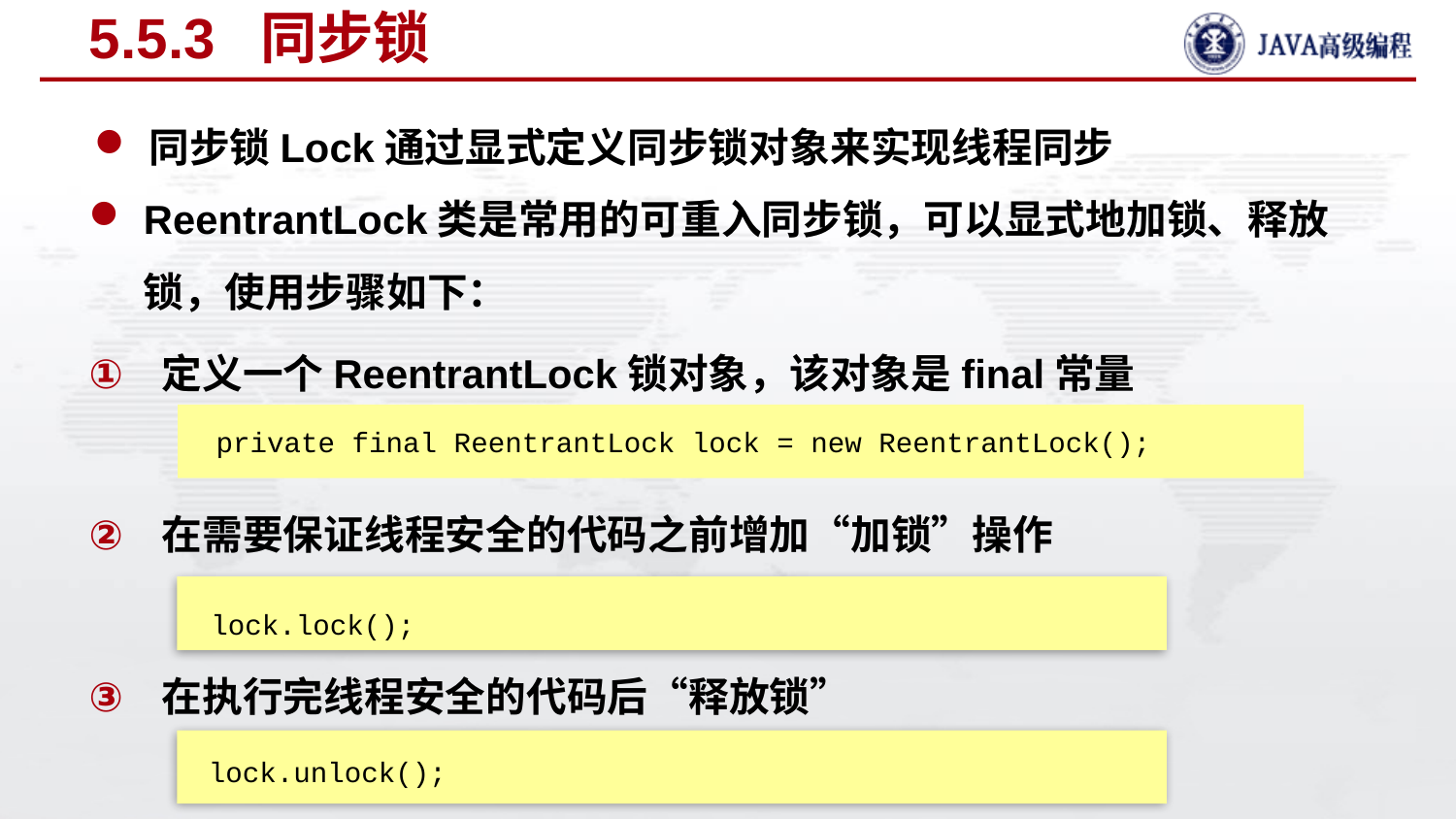

# 5.5.3  同步锁
同步锁Lock通过显式定义同步锁对象来实现线程同步

ReentrantLock类是常用的可重入同步锁，可以显式地加锁、释放锁，使用步骤如下：
定义一个ReentrantLock锁对象，该对象是final常量

在需要保证线程安全的代码之前增加“加锁”操作

在执行完线程安全的代码后“释放锁”
 private final ReentrantLock lock = new ReentrantLock();
 lock.lock();

 lock.unlock();